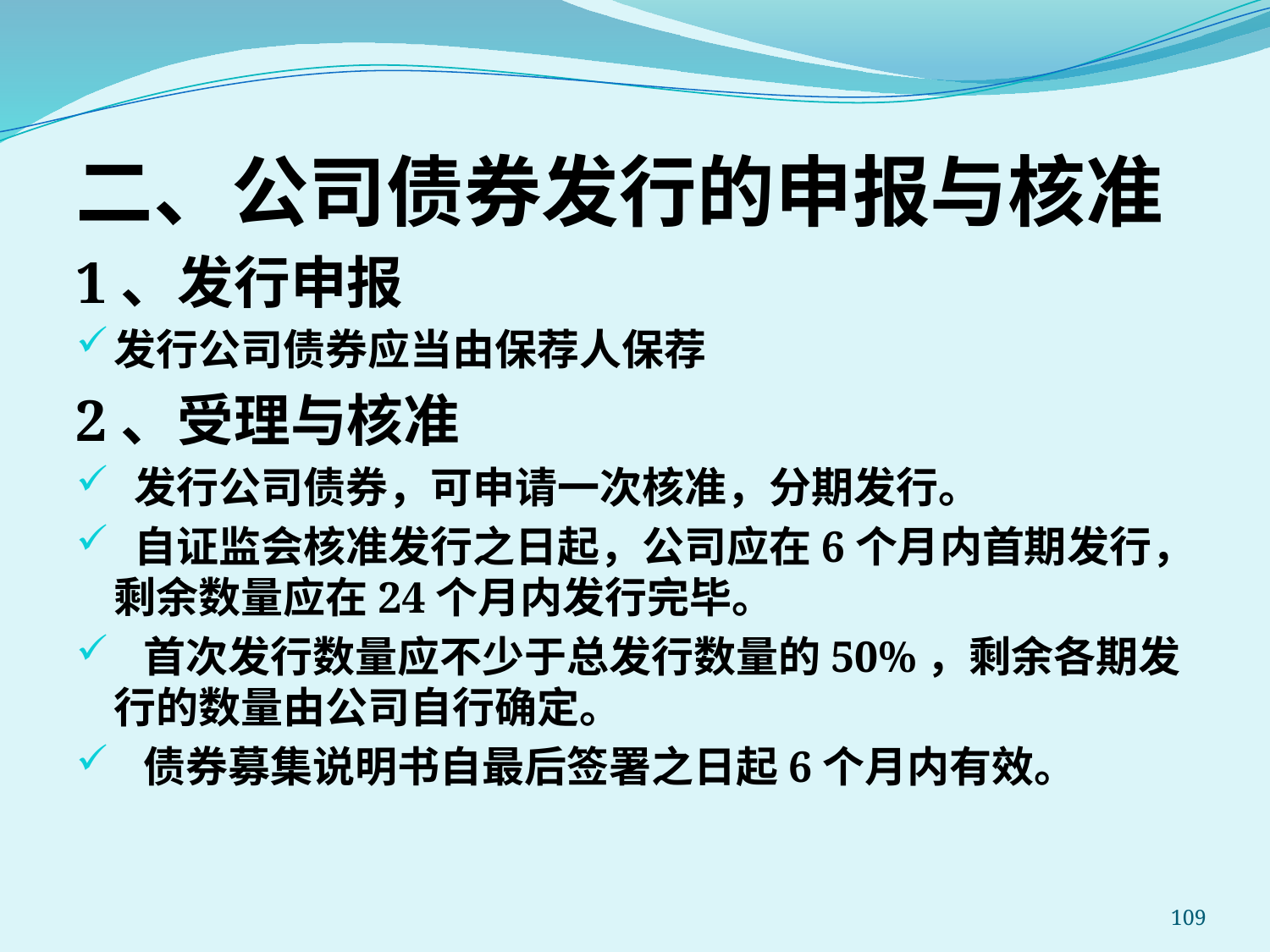

二、公司债券发行的申报与核准
1、发行申报
发行公司债券应当由保荐人保荐
2、受理与核准
 发行公司债券，可申请一次核准，分期发行。
 自证监会核准发行之日起，公司应在6个月内首期发行，剩余数量应在24个月内发行完毕。
  首次发行数量应不少于总发行数量的50%，剩余各期发行的数量由公司自行确定。
  债券募集说明书自最后签署之日起6个月内有效。

109